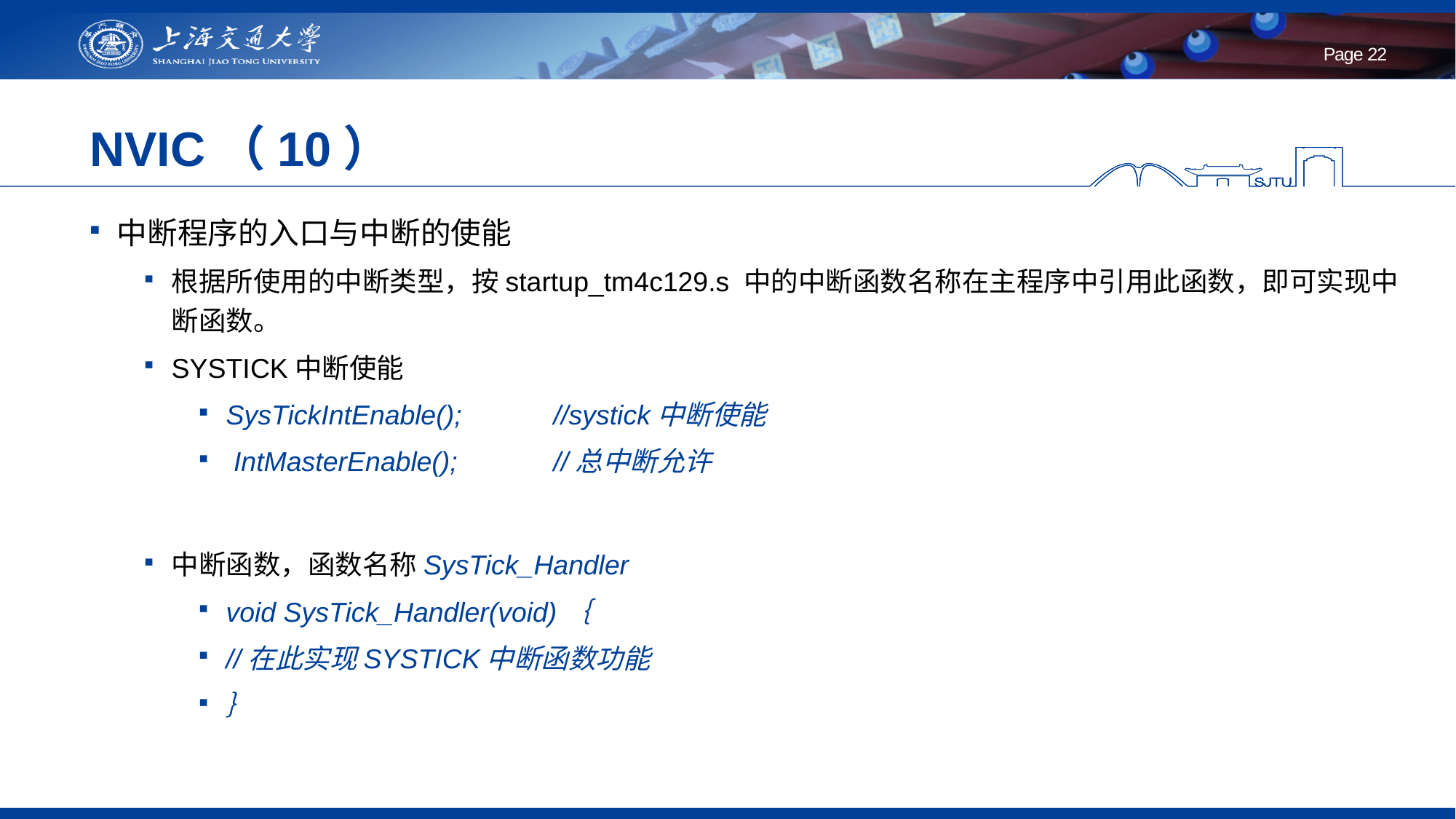

# NVIC（10）
中断程序的入口与中断的使能
根据所使用的中断类型，按startup_tm4c129.s 中的中断函数名称在主程序中引用此函数，即可实现中断函数。
SYSTICK中断使能
SysTickIntEnable();	//systick中断使能
 IntMasterEnable();	//总中断允许

中断函数，函数名称SysTick_Handler
void SysTick_Handler(void)｛
//在此实现SYSTICK中断函数功能
｝